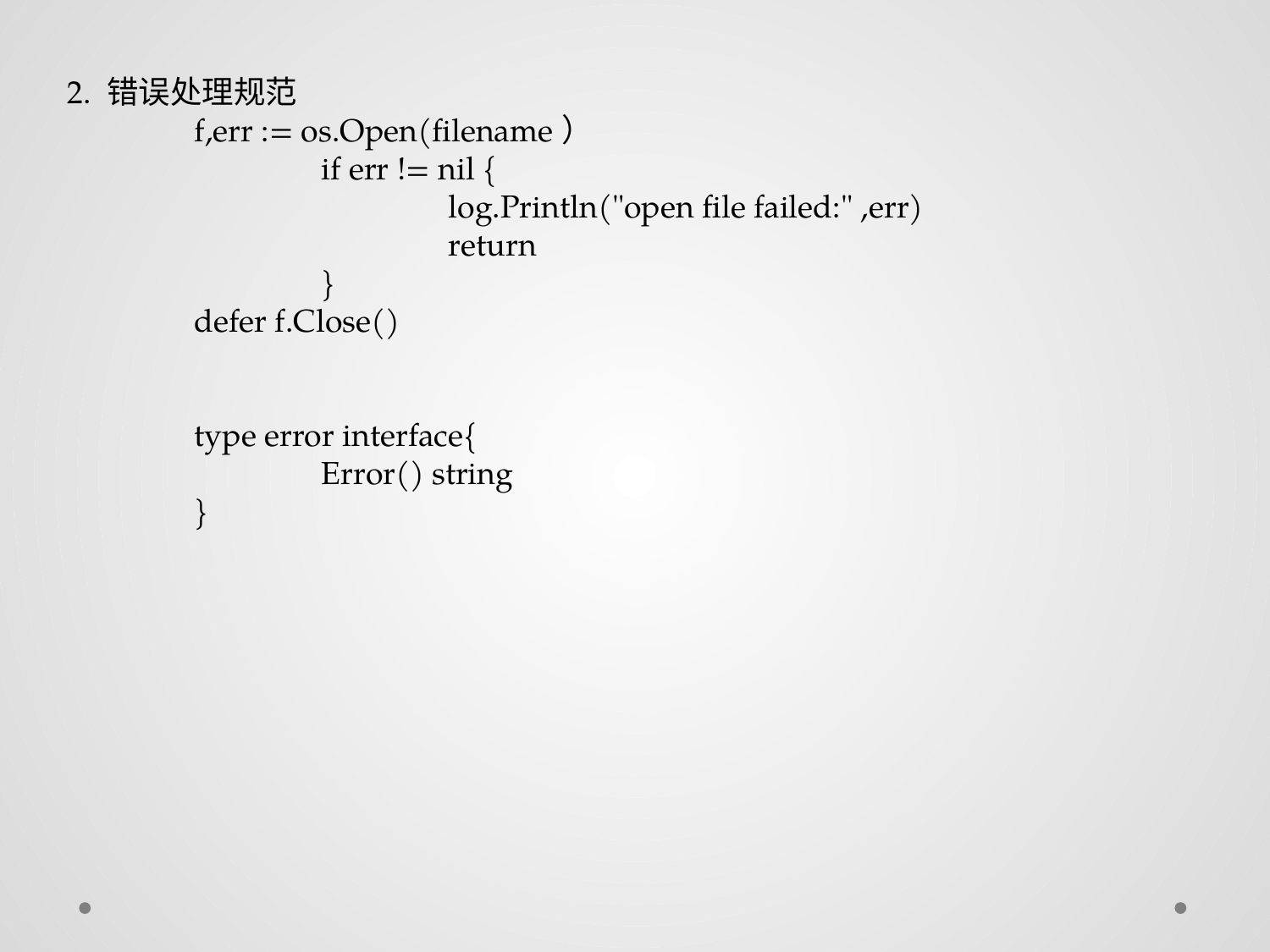

2. 错误处理规范
	f,err := os.Open(filename）
		if err != nil {
			log.Println("open file failed:" ,err)
			return
		}
	defer f.Close()

	type error interface{
		Error() string
	}